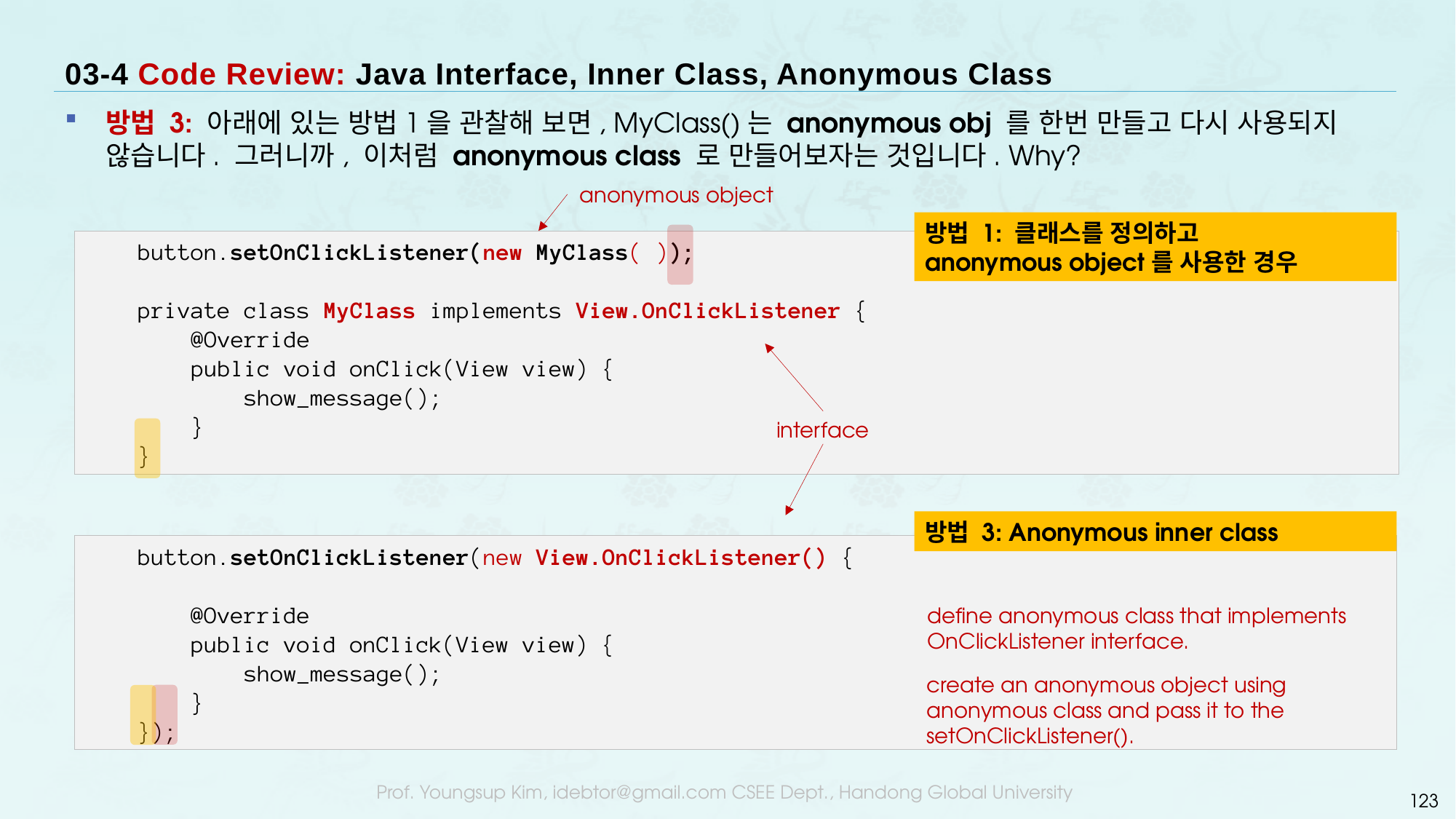

# 03-4 Code Review: Java Interface, Inner Class, Anonymous Class
방법 3: 아래에 있는 방법1을 관찰해 보면, MyClass()는 anonymous obj 를 한번 만들고 다시 사용되지 않습니다. 그러니까, 이처럼 anonymous class 로 만들어보자는 것입니다. Why?

anonymous object
방법 1: 클래스를 정의하고
anonymous object를 사용한 경우

    button.setOnClickListener(new MyClass( ));

    private class MyClass implements View.OnClickListener {
        @Override
        public void onClick(View view) {
            show_message();
        }
    }
interface

방법 3: Anonymous inner class
    button.setOnClickListener(new View.OnClickListener() {

        @Override
        public void onClick(View view) {
            show_message();
        }
    });
define anonymous class that implements
OnClickListener interface.
create an anonymous object using
anonymous class and pass it to the
setOnClickListener().

123